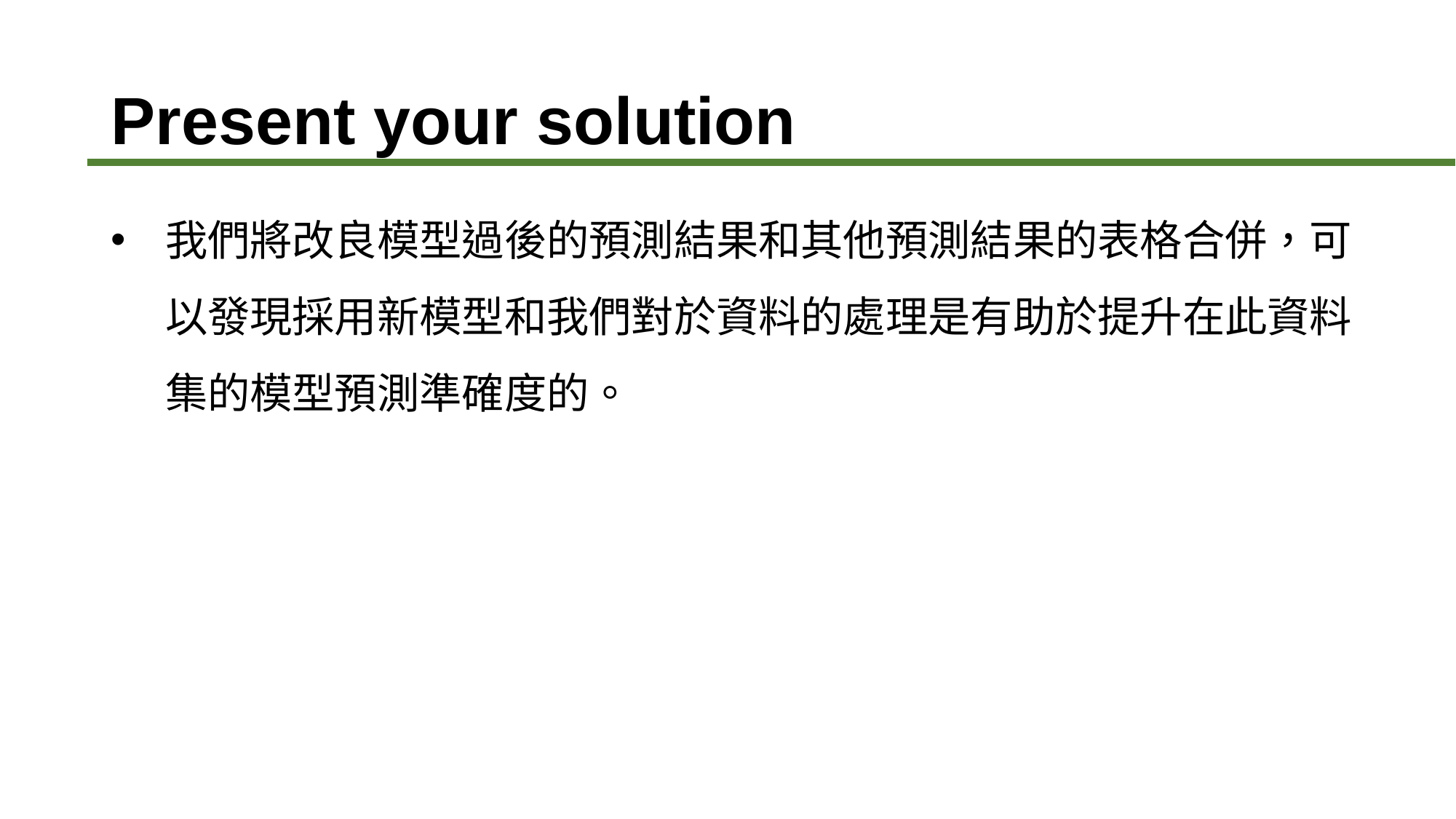

# Present your solution
我們將改良模型過後的預測結果和其他預測結果的表格合併，可以發現採用新模型和我們對於資料的處理是有助於提升在此資料集的模型預測準確度的。